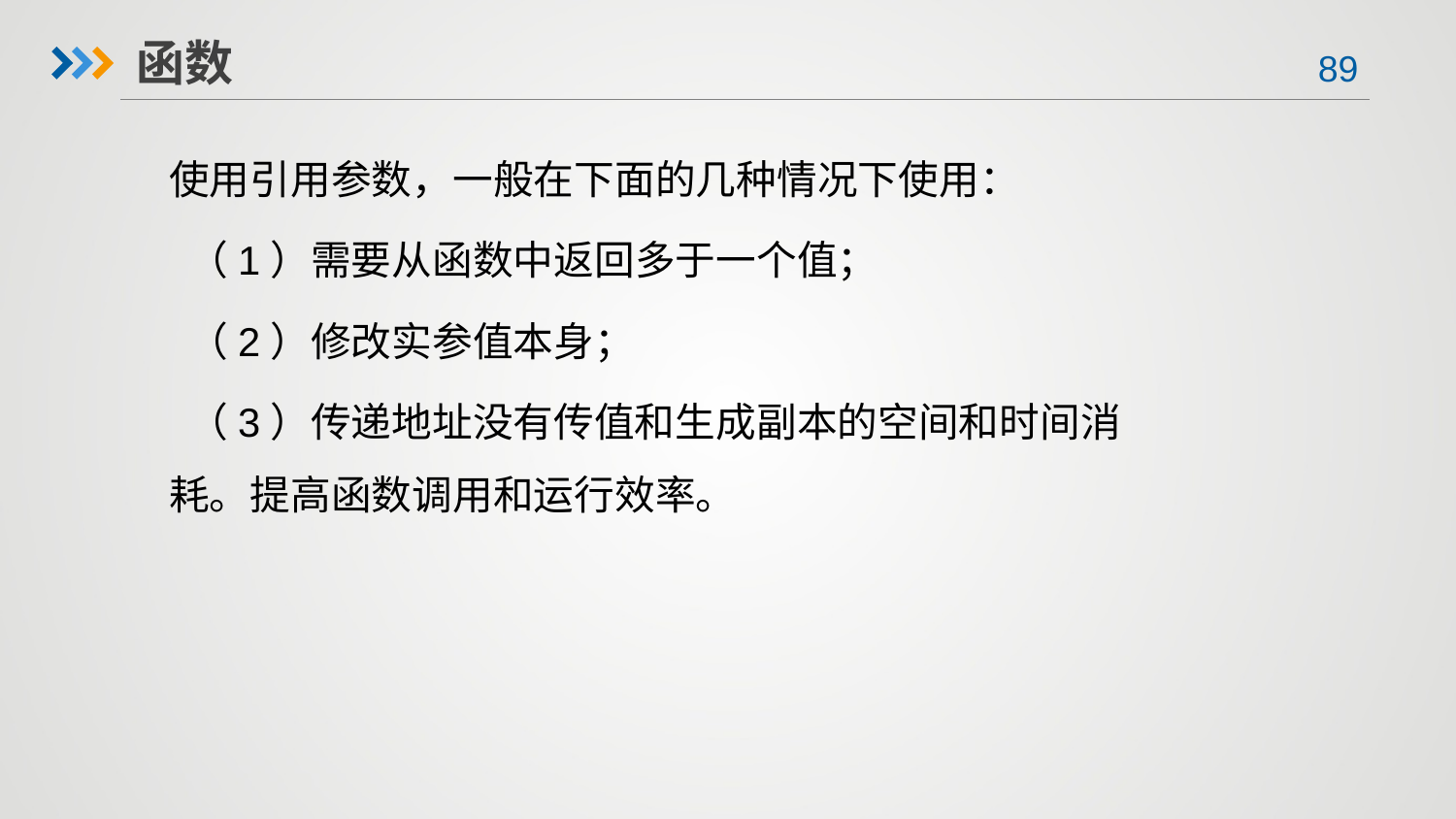

函数
使用引用参数，一般在下面的几种情况下使用：
 （1）需要从函数中返回多于一个值；
 （2）修改实参值本身；
 （3）传递地址没有传值和生成副本的空间和时间消耗。提高函数调用和运行效率。